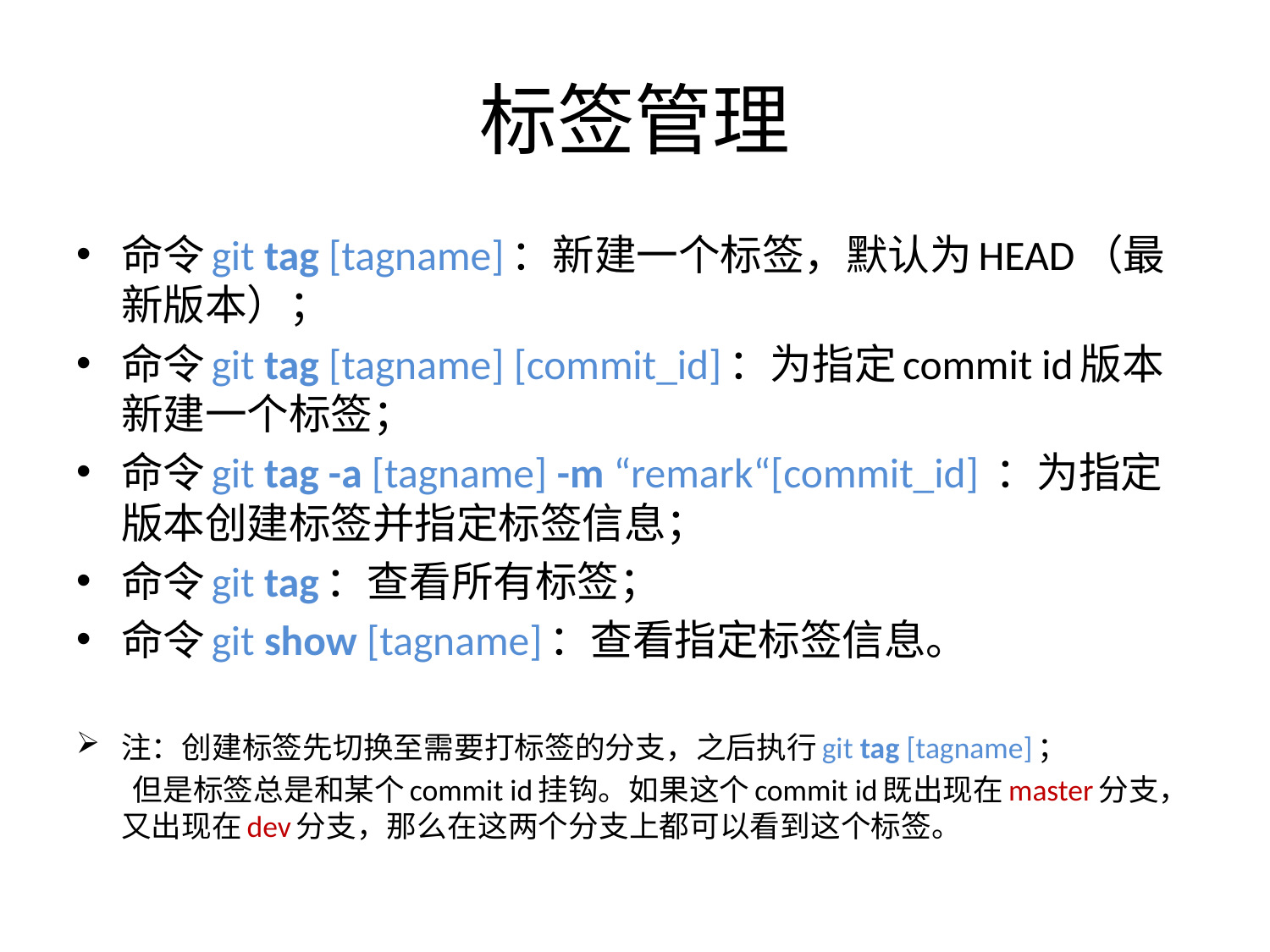

# 标签管理
命令git tag [tagname]：新建一个标签，默认为HEAD（最新版本）；
命令git tag [tagname] [commit_id]：为指定commit id版本新建一个标签；
命令git tag -a [tagname] -m “remark“[commit_id] ：为指定版本创建标签并指定标签信息；
命令git tag：查看所有标签；
命令git show [tagname]：查看指定标签信息。

注：创建标签先切换至需要打标签的分支，之后执行git tag [tagname]；
	 但是标签总是和某个commit id挂钩。如果这个commit id既出现在master分支，又出现在dev分支，那么在这两个分支上都可以看到这个标签。